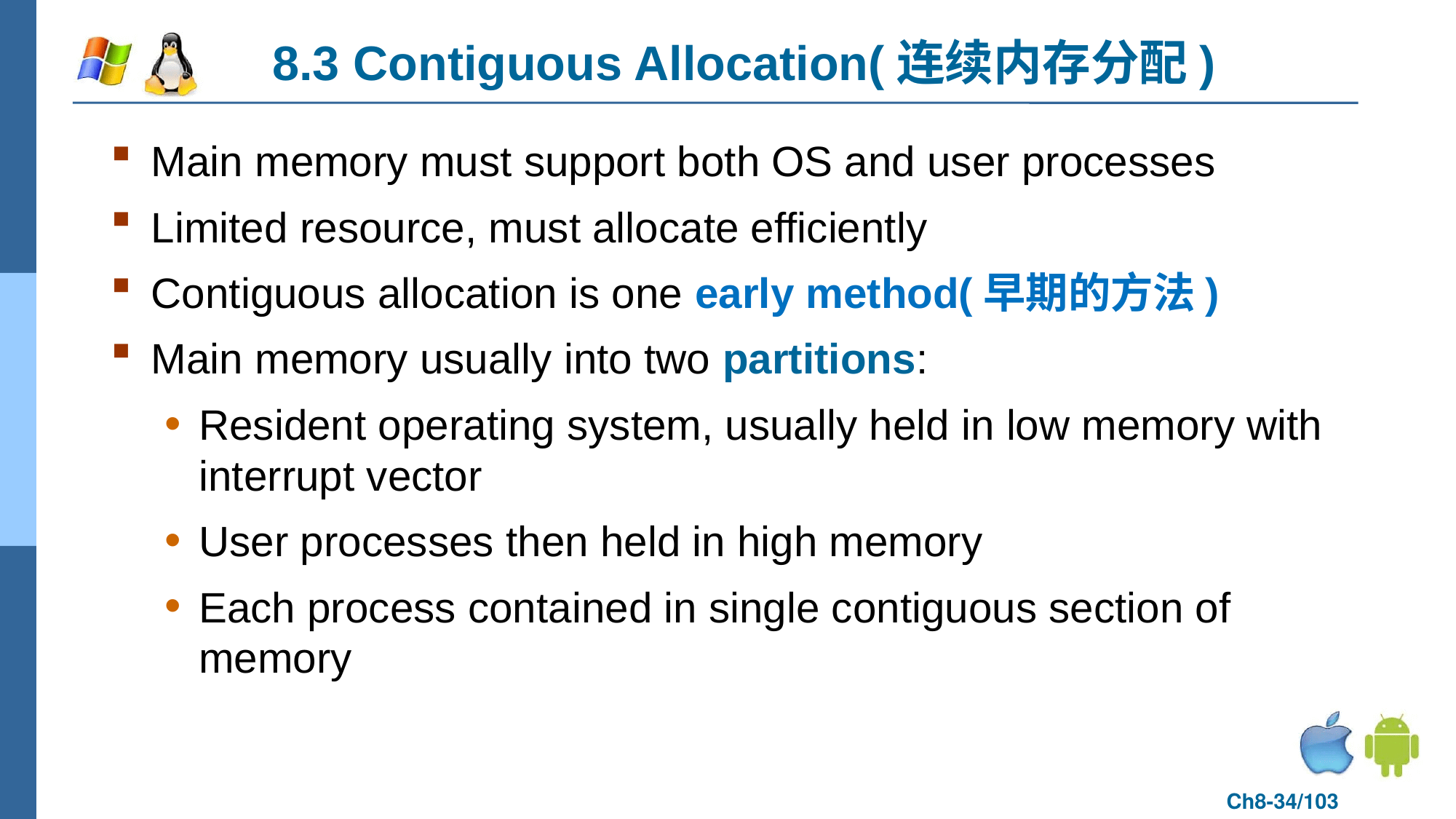

# 8.3 Contiguous Allocation(连续内存分配)
Main memory must support both OS and user processes
Limited resource, must allocate efficiently
Contiguous allocation is one early method(早期的方法)
Main memory usually into two partitions:
Resident operating system, usually held in low memory with interrupt vector
User processes then held in high memory
Each process contained in single contiguous section of memory